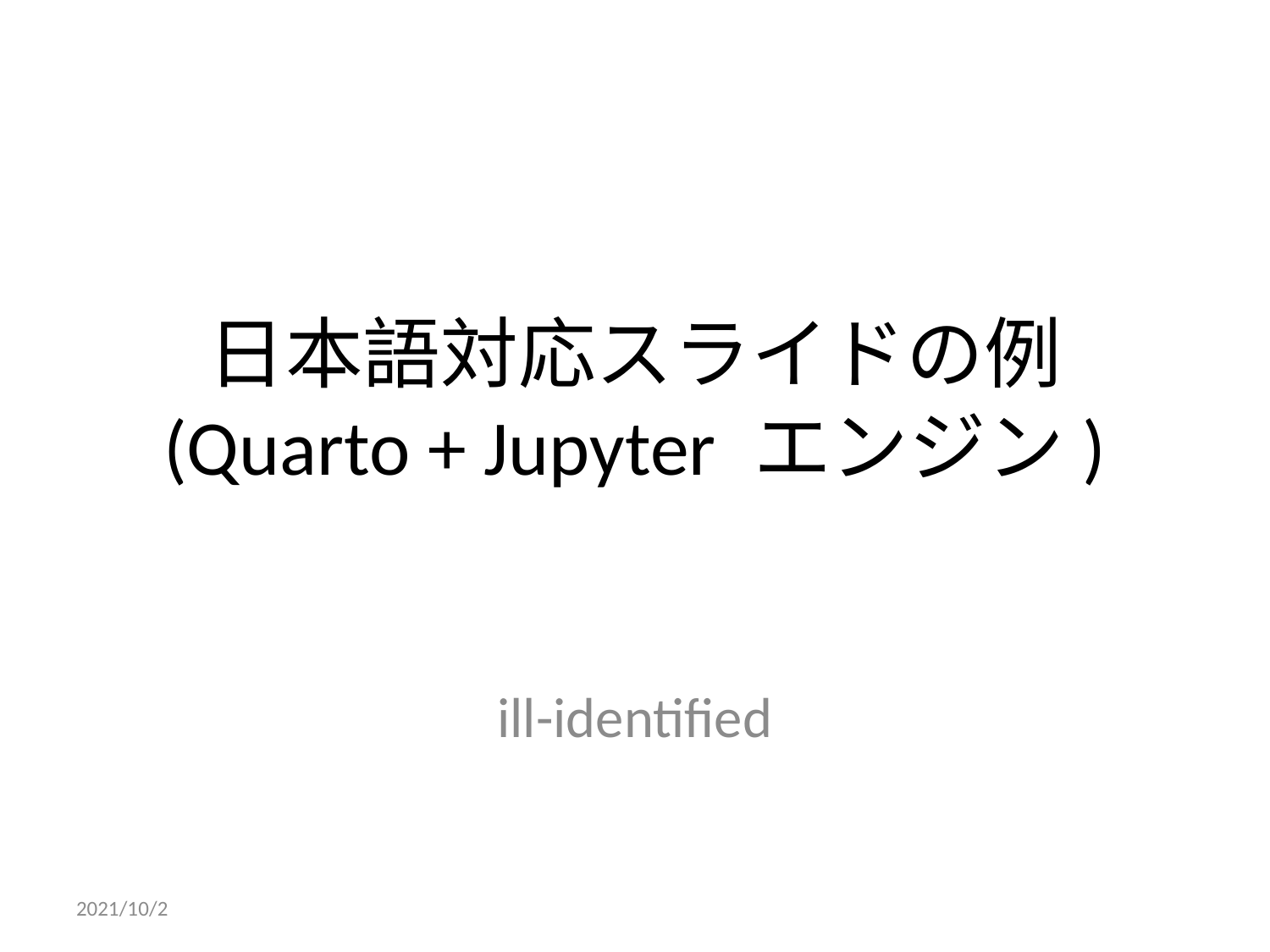

# 日本語対応スライドの例 (Quarto + Jupyter エンジン)
ill-identified
2021/10/2